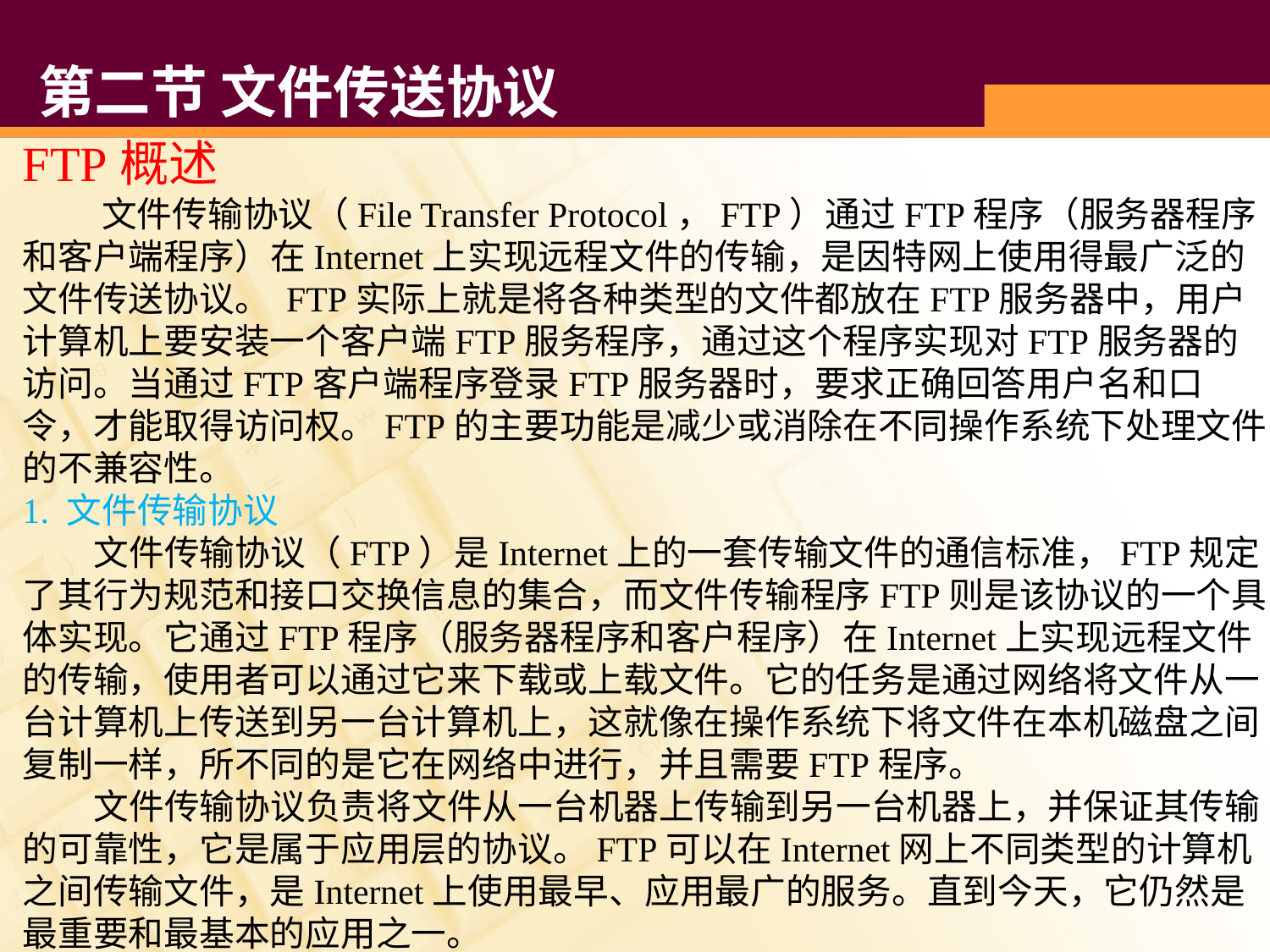

# 第二节 文件传送协议
FTP概述
         文件传输协议（File Transfer Protocol，FTP）通过FTP程序（服务器程序和客户端程序）在Internet上实现远程文件的传输，是因特网上使用得最广泛的文件传送协议。 FTP实际上就是将各种类型的文件都放在FTP服务器中，用户计算机上要安装一个客户端FTP服务程序，通过这个程序实现对FTP服务器的访问。当通过FTP客户端程序登录FTP服务器时，要求正确回答用户名和口令，才能取得访问权。FTP的主要功能是减少或消除在不同操作系统下处理文件的不兼容性。
1. 文件传输协议
        文件传输协议（FTP）是Internet上的一套传输文件的通信标准，FTP规定了其行为规范和接口交换信息的集合，而文件传输程序FTP则是该协议的一个具体实现。它通过FTP程序（服务器程序和客户程序）在Internet上实现远程文件的传输，使用者可以通过它来下载或上载文件。它的任务是通过网络将文件从一台计算机上传送到另一台计算机上，这就像在操作系统下将文件在本机磁盘之间复制一样，所不同的是它在网络中进行，并且需要FTP程序。
        文件传输协议负责将文件从一台机器上传输到另一台机器上，并保证其传输的可靠性，它是属于应用层的协议。FTP可以在Internet网上不同类型的计算机之间传输文件，是Internet上使用最早、应用最广的服务。直到今天，它仍然是最重要和最基本的应用之一。